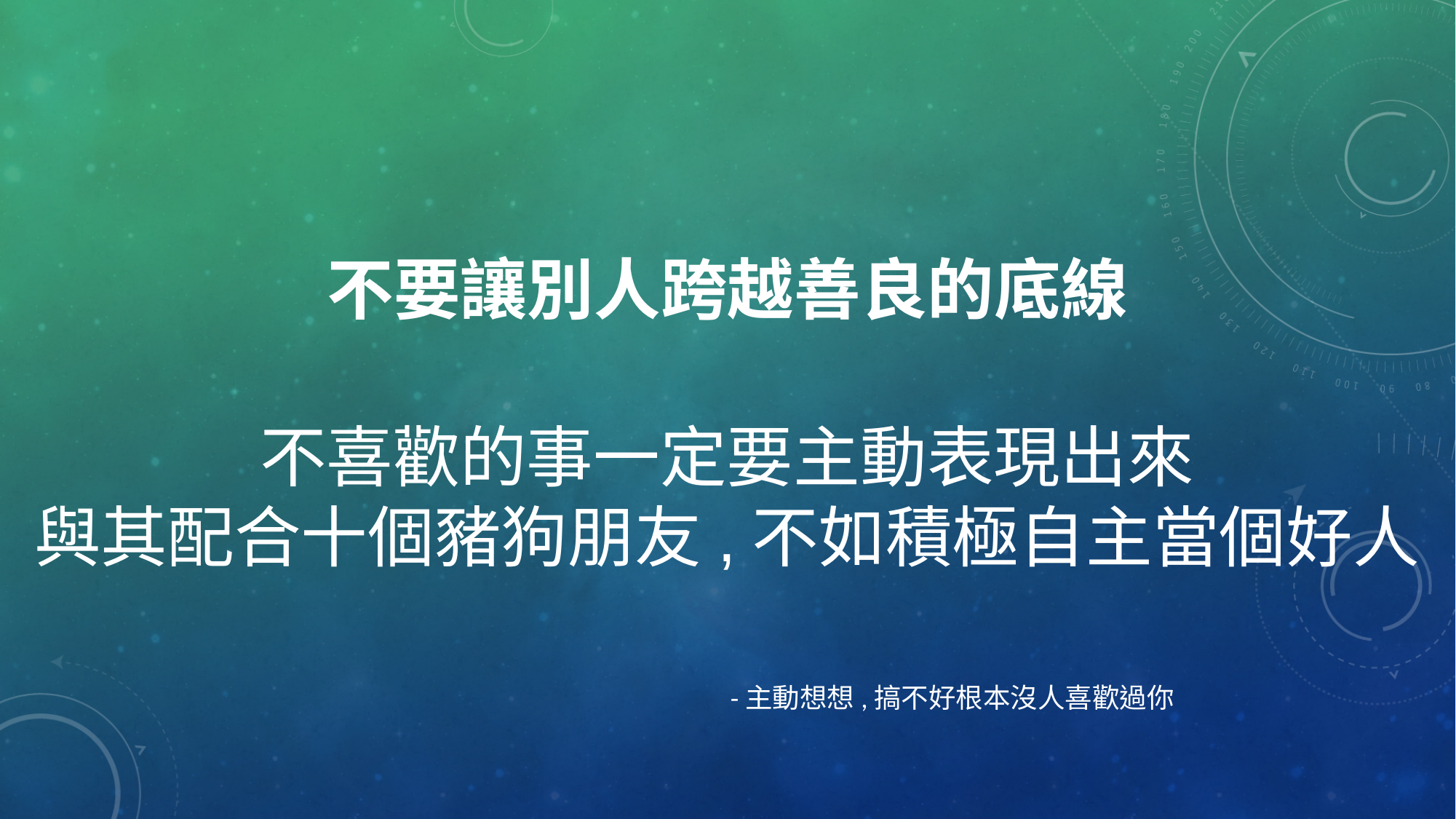

不要讓別人跨越善良的底線

不喜歡的事一定要主動表現出來
與其配合十個豬狗朋友,不如積極自主當個好人

-主動想想,搞不好根本沒人喜歡過你